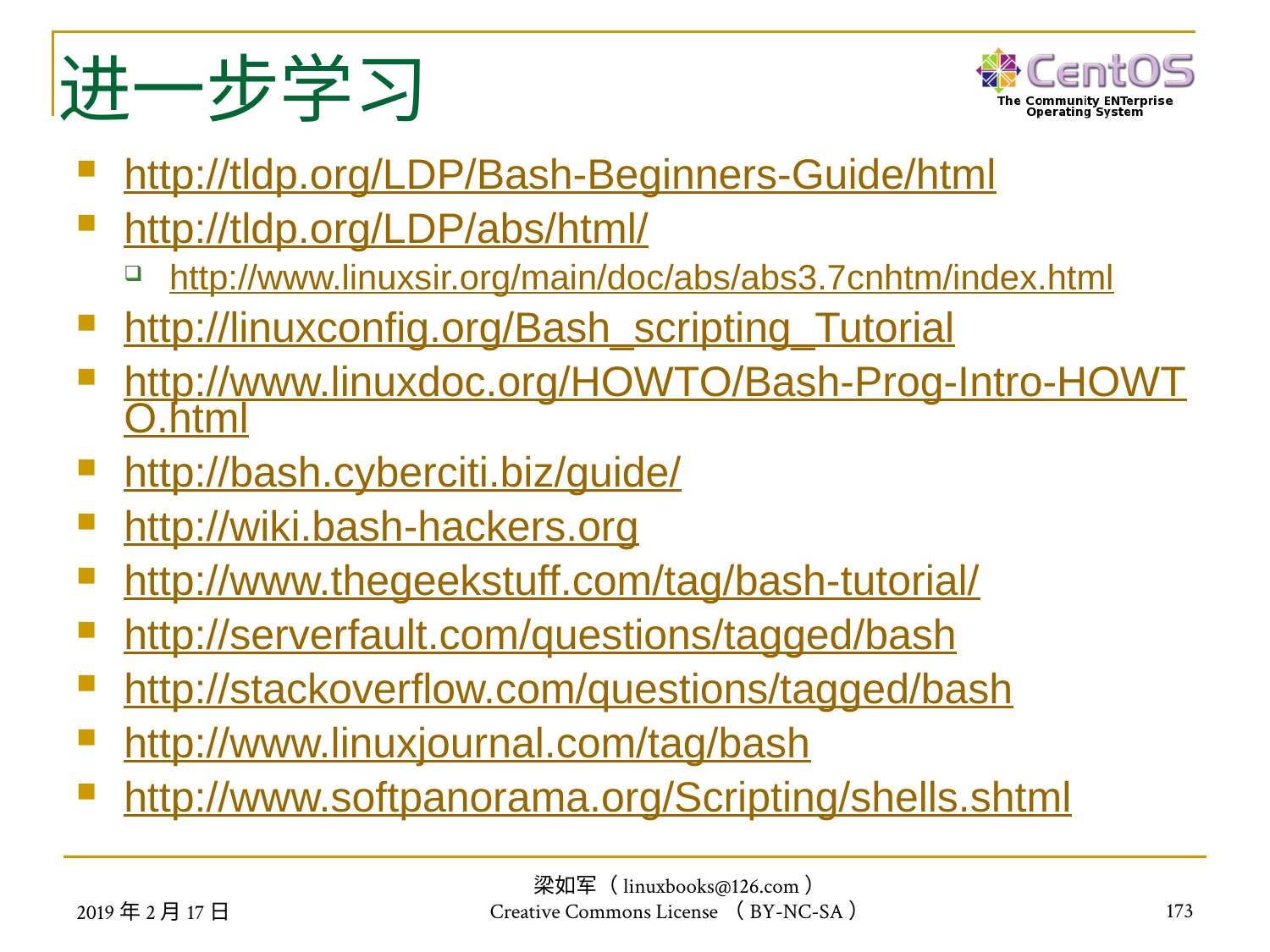

# 进一步学习
http://tldp.org/LDP/Bash-Beginners-Guide/html
http://tldp.org/LDP/abs/html/
http://www.linuxsir.org/main/doc/abs/abs3.7cnhtm/index.html
http://linuxconfig.org/Bash_scripting_Tutorial
http://www.linuxdoc.org/HOWTO/Bash-Prog-Intro-HOWTO.html
http://bash.cyberciti.biz/guide/
http://wiki.bash-hackers.org
http://www.thegeekstuff.com/tag/bash-tutorial/
http://serverfault.com/questions/tagged/bash
http://stackoverflow.com/questions/tagged/bash
http://www.linuxjournal.com/tag/bash
http://www.softpanorama.org/Scripting/shells.shtml

梁如军（linuxbooks@126.com）
Creative Commons License（BY-NC-SA）
2019年2月17日
173